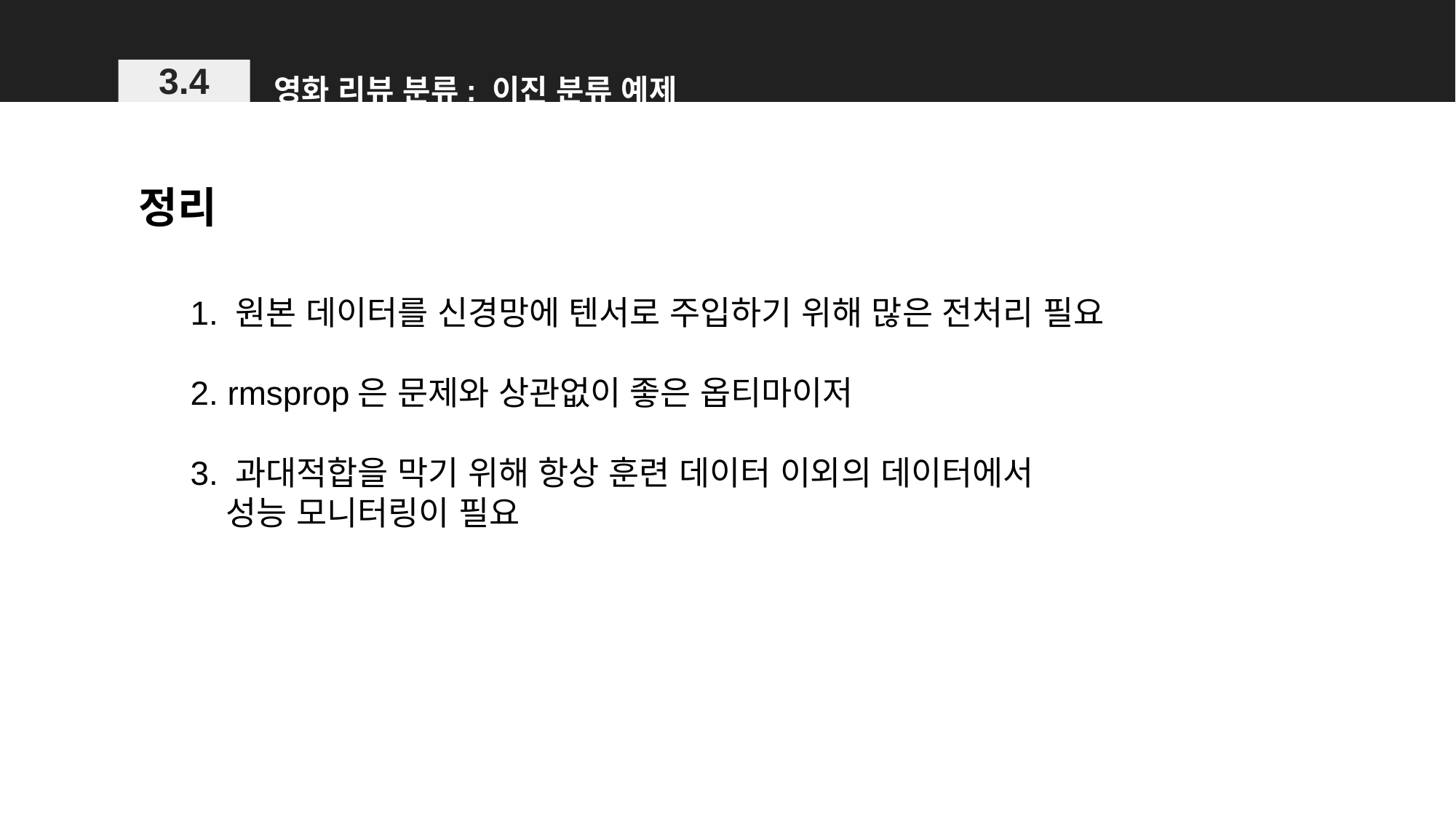

영화 리뷰 분류: 이진 분류 예제
3.4

정리
1. 원본 데이터를 신경망에 텐서로 주입하기 위해 많은 전처리 필요

2. rmsprop은 문제와 상관없이 좋은 옵티마이저

3. 과대적합을 막기 위해 항상 훈련 데이터 이외의 데이터에서
   성능 모니터링이 필요